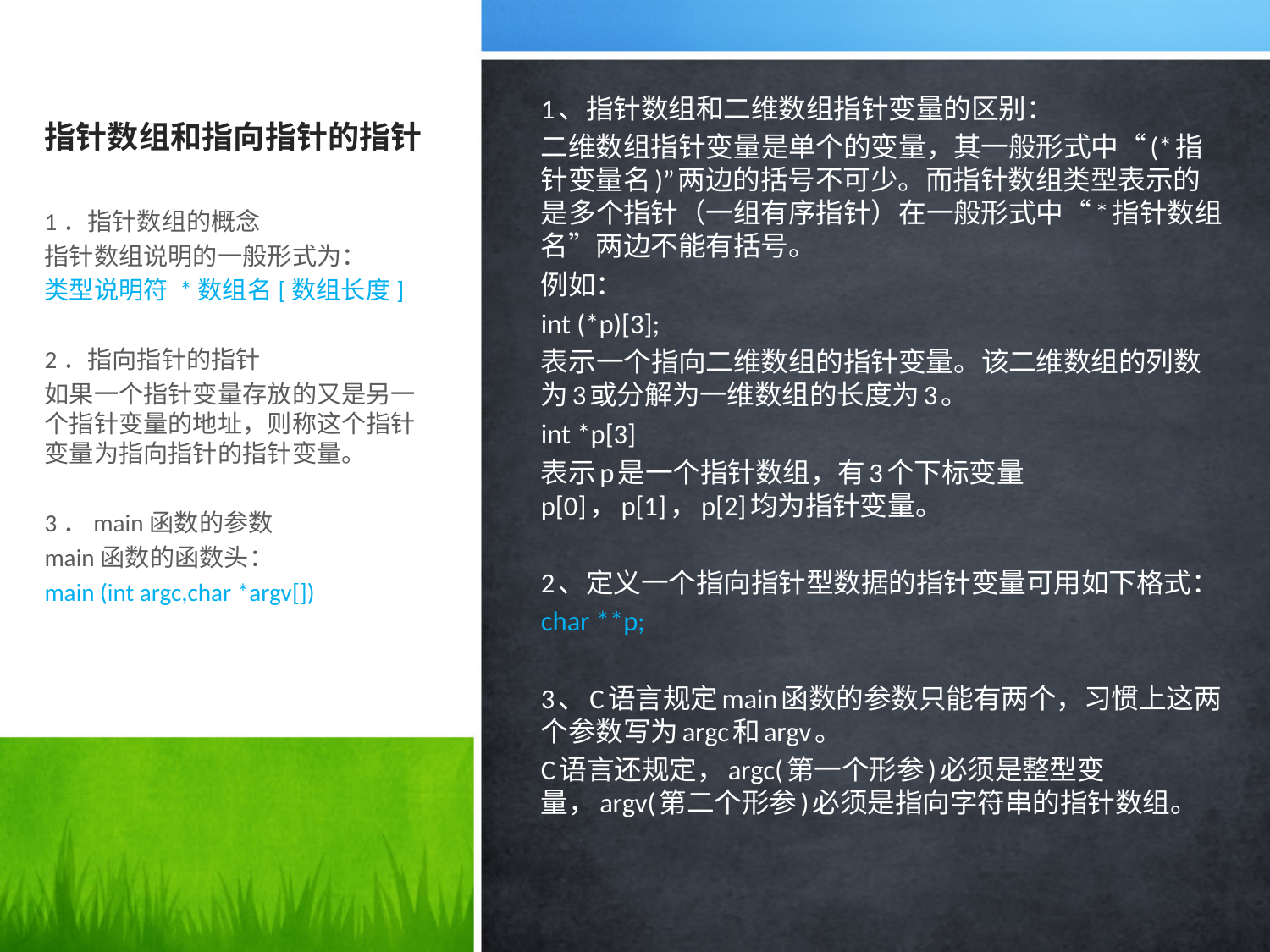

# 指针数组和指向指针的指针
1、指针数组和二维数组指针变量的区别：
二维数组指针变量是单个的变量，其一般形式中“(*指针变量名)”两边的括号不可少。而指针数组类型表示的是多个指针（一组有序指针）在一般形式中“*指针数组名”两边不能有括号。
例如：
int (*p)[3];
表示一个指向二维数组的指针变量。该二维数组的列数为3或分解为一维数组的长度为3。
int *p[3]
表示p是一个指针数组，有3个下标变量p[0]，p[1]，p[2]均为指针变量。

2、定义一个指向指针型数据的指针变量可用如下格式：
char **p;

3、C语言规定main函数的参数只能有两个，习惯上这两个参数写为argc和argv。
C语言还规定，argc(第一个形参)必须是整型变量，argv(第二个形参)必须是指向字符串的指针数组。
1．指针数组的概念
指针数组说明的一般形式为：
类型说明符 *数组名[数组长度]

2．指向指针的指针
如果一个指针变量存放的又是另一个指针变量的地址，则称这个指针变量为指向指针的指针变量。

3．main函数的参数
main函数的函数头：
main (int argc,char *argv[])